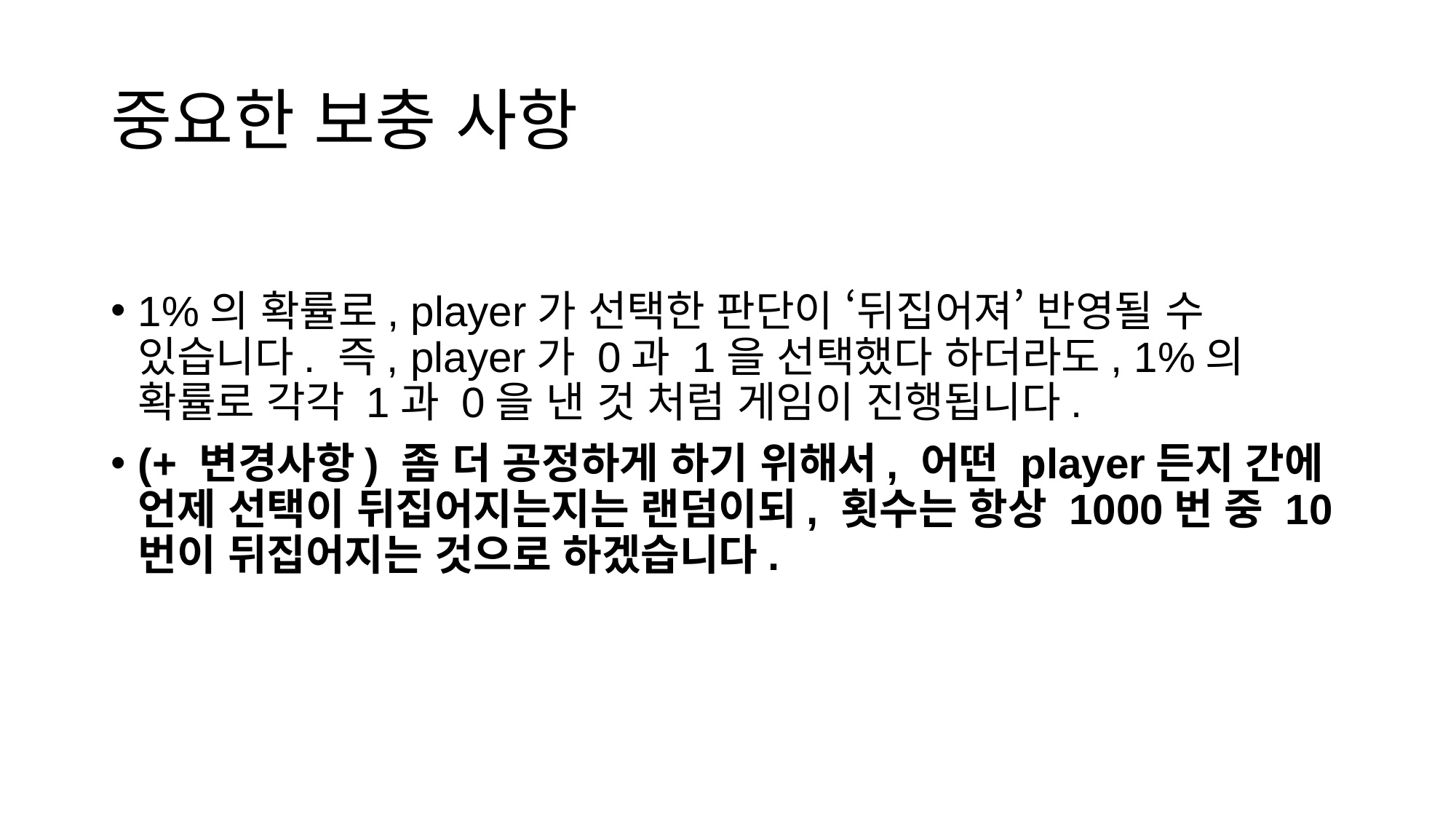

# 중요한 보충 사항

1%의 확률로, player가 선택한 판단이 ‘뒤집어져’ 반영될 수 있습니다. 즉, player가 0과 1을 선택했다 하더라도, 1%의 확률로 각각 1과 0을 낸 것 처럼 게임이 진행됩니다.
(+ 변경사항) 좀 더 공정하게 하기 위해서, 어떤 player든지 간에 언제 선택이 뒤집어지는지는 랜덤이되, 횟수는 항상 1000번 중 10번이 뒤집어지는 것으로 하겠습니다.